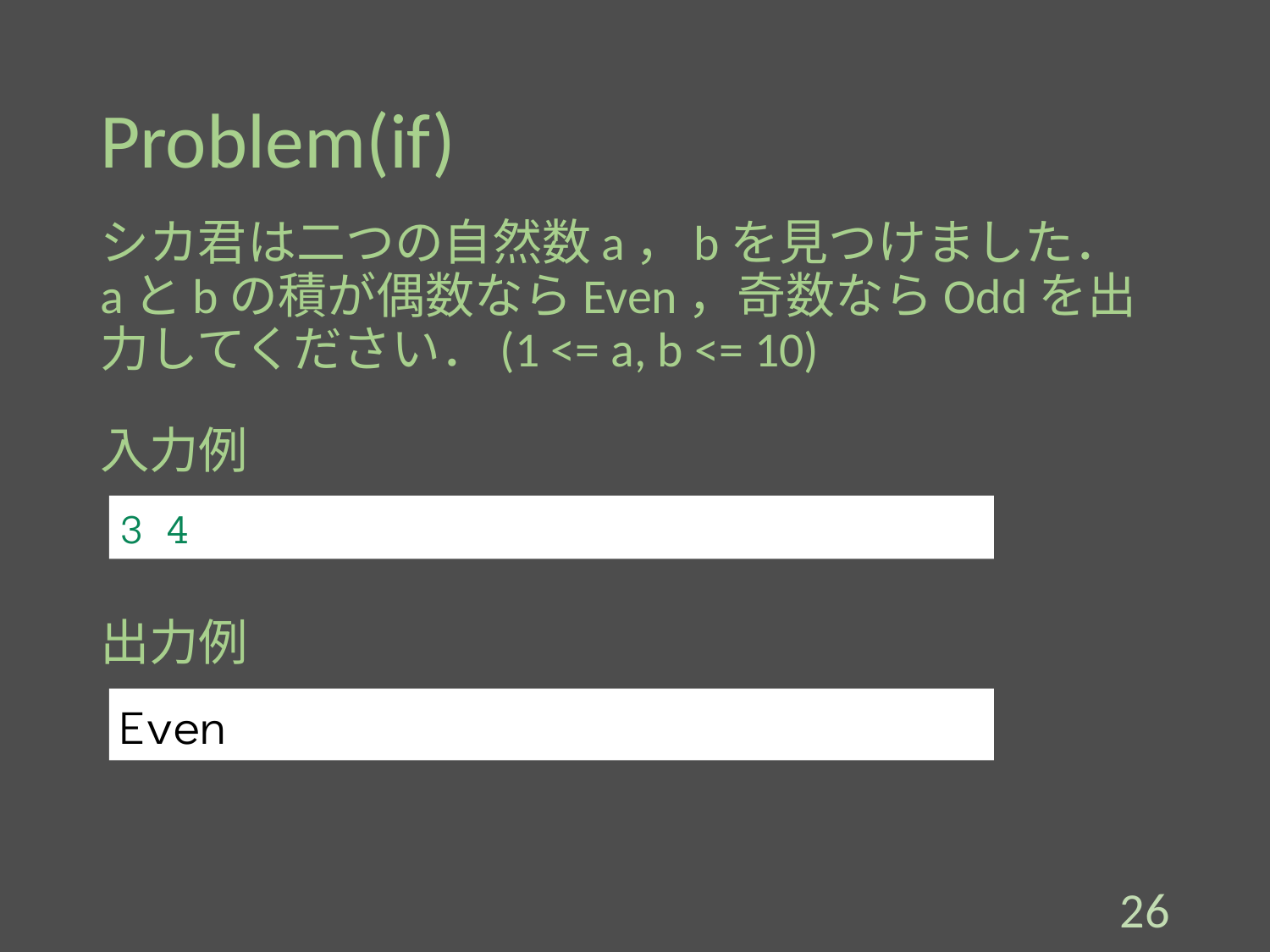

# Problem(if)
シカ君は二つの自然数a，bを見つけました．
aとbの積が偶数ならEven，奇数ならOddを出力してください．(1 <= a, b <= 10)
入力例
3 4
出力例
Even
26